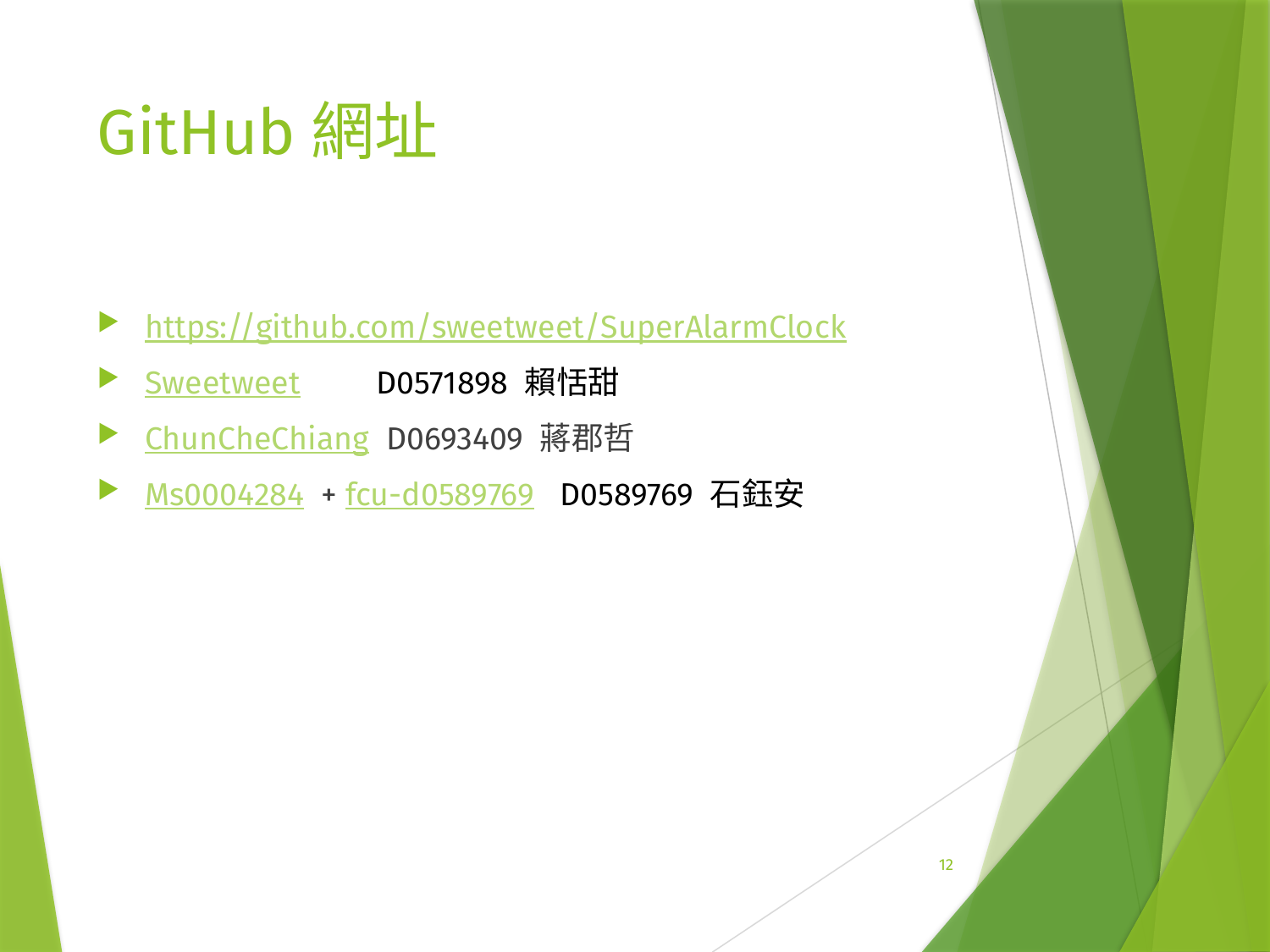

# GitHub網址
https://github.com/sweetweet/SuperAlarmClock
Sweetweet         D0571898 賴恬甜
ChunCheChiang  D0693409 蔣郡哲
Ms0004284  + fcu-d0589769   D0589769 石鈺安

12